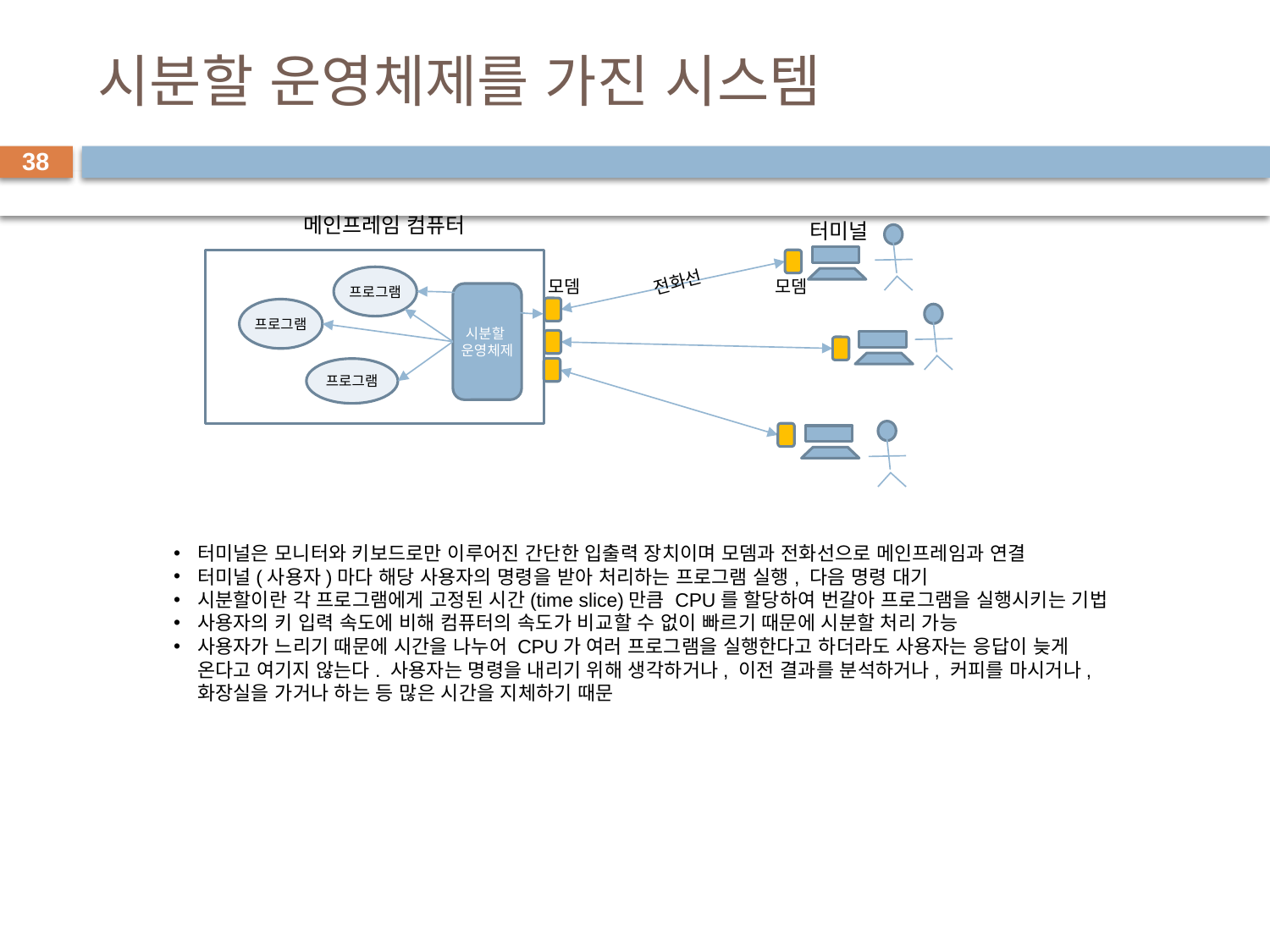

# 시분할 운영체제를 가진 시스템
38
메인프레임 컴퓨터
터미널

전화선
프로그램
모뎀
모뎀
시분할  운영체제

프로그램

프로그램

터미널은 모니터와 키보드로만 이루어진 간단한 입출력 장치이며 모뎀과 전화선으로 메인프레임과 연결
터미널(사용자)마다 해당 사용자의 명령을 받아 처리하는 프로그램 실행, 다음 명령 대기
시분할이란 각 프로그램에게 고정된 시간(time slice)만큼 CPU를 할당하여 번갈아 프로그램을 실행시키는 기법
사용자의 키 입력 속도에 비해 컴퓨터의 속도가 비교할 수 없이 빠르기 때문에 시분할 처리 가능
사용자가 느리기 때문에 시간을 나누어 CPU가 여러 프로그램을 실행한다고 하더라도 사용자는 응답이 늦게 온다고 여기지 않는다. 사용자는 명령을 내리기 위해 생각하거나, 이전 결과를 분석하거나, 커피를 마시거나, 화장실을 가거나 하는 등 많은 시간을 지체하기 때문